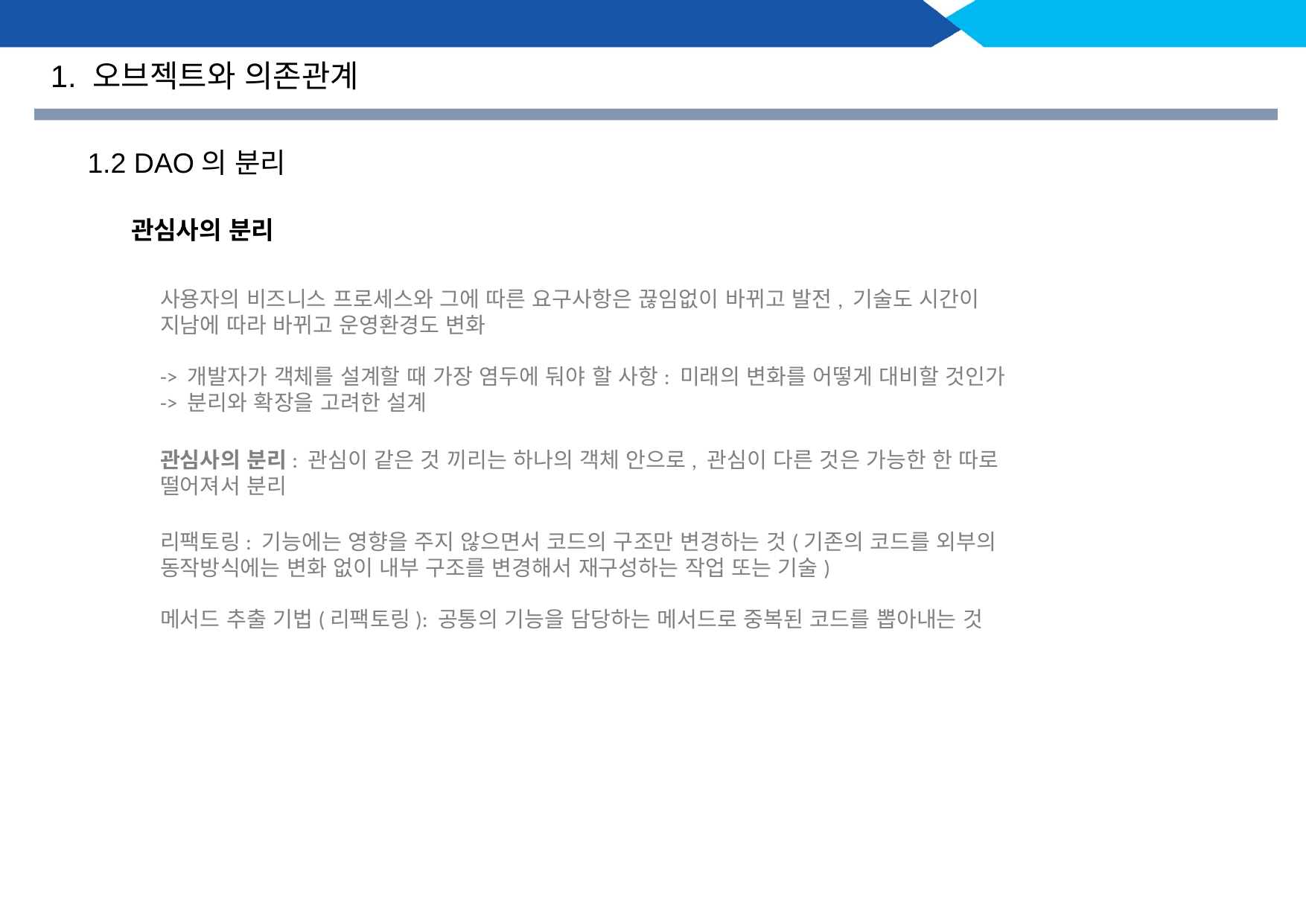

1. 오브젝트와 의존관계
1.2 DAO의 분리
관심사의 분리
사용자의 비즈니스 프로세스와 그에 따른 요구사항은 끊임없이 바뀌고 발전, 기술도 시간이 지남에 따라 바뀌고 운영환경도 변화

-> 개발자가 객체를 설계할 때 가장 염두에 둬야 할 사항: 미래의 변화를 어떻게 대비할 것인가
-> 분리와 확장을 고려한 설계
관심사의 분리: 관심이 같은 것 끼리는 하나의 객체 안으로, 관심이 다른 것은 가능한 한 따로 떨어져서 분리
리팩토링: 기능에는 영향을 주지 않으면서 코드의 구조만 변경하는 것(기존의 코드를 외부의 동작방식에는 변화 없이 내부 구조를 변경해서 재구성하는 작업 또는 기술)

메서드 추출 기법(리팩토링): 공통의 기능을 담당하는 메서드로 중복된 코드를 뽑아내는 것